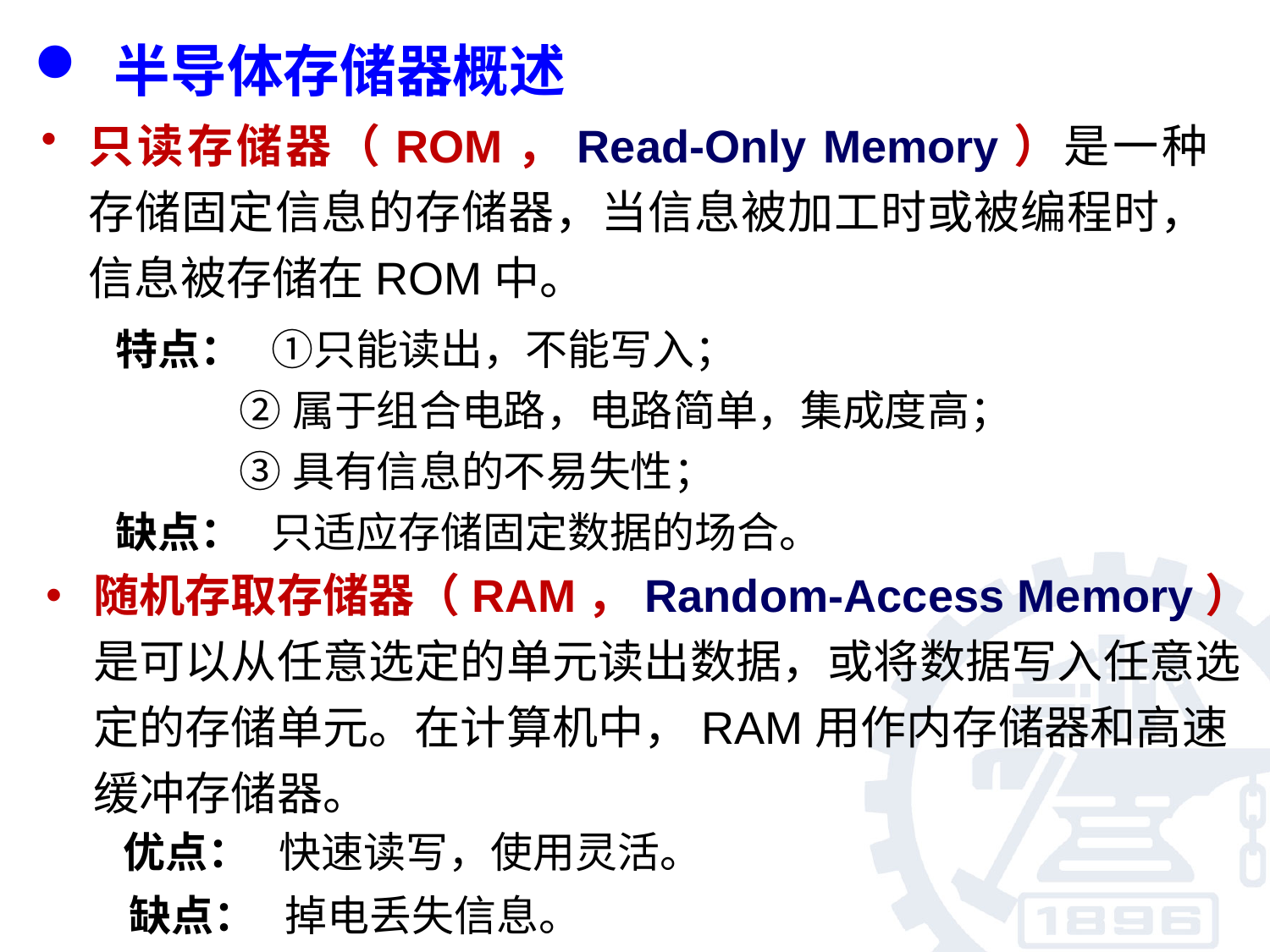

半导体存储器概述
只读存储器（ROM，Read-Only Memory）是一种存储固定信息的存储器，当信息被加工时或被编程时，信息被存储在ROM中。
特点：   ①只能读出，不能写入；
             ②属于组合电路，电路简单，集成度高；
             ③具有信息的不易失性；
缺点：   只适应存储固定数据的场合。
随机存取存储器（RAM，Random-Access Memory）是可以从任意选定的单元读出数据，或将数据写入任意选定的存储单元。在计算机中，RAM用作内存储器和高速缓冲存储器。
优点：   快速读写，使用灵活。
缺点：   掉电丢失信息。